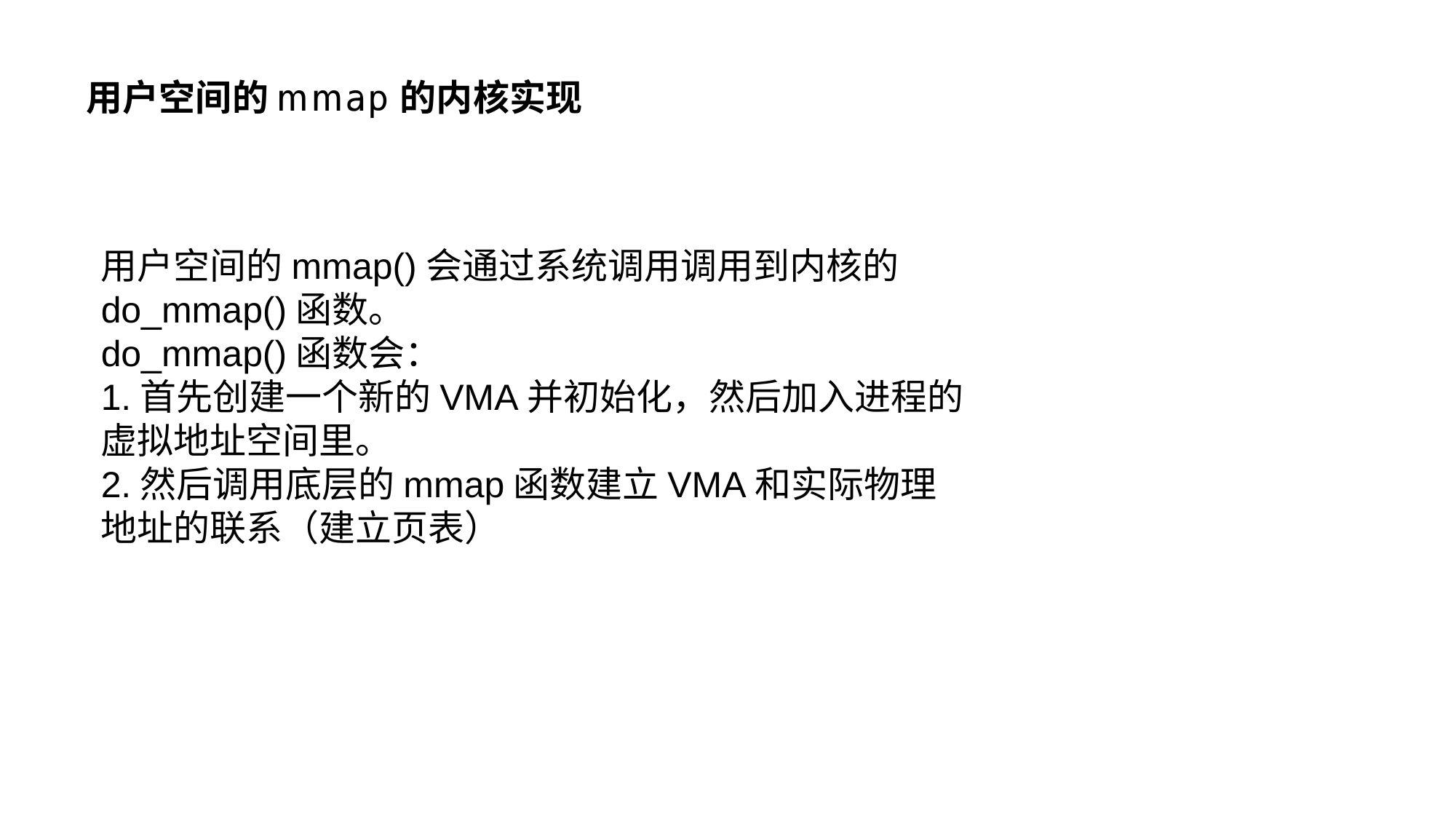

用户空间的mmap的内核实现
用户空间的mmap()会通过系统调用调用到内核的do_mmap()函数。
do_mmap()函数会：
1.首先创建一个新的VMA并初始化，然后加入进程的虚拟地址空间里。
2.然后调用底层的mmap函数建立VMA和实际物理地址的联系（建立页表）